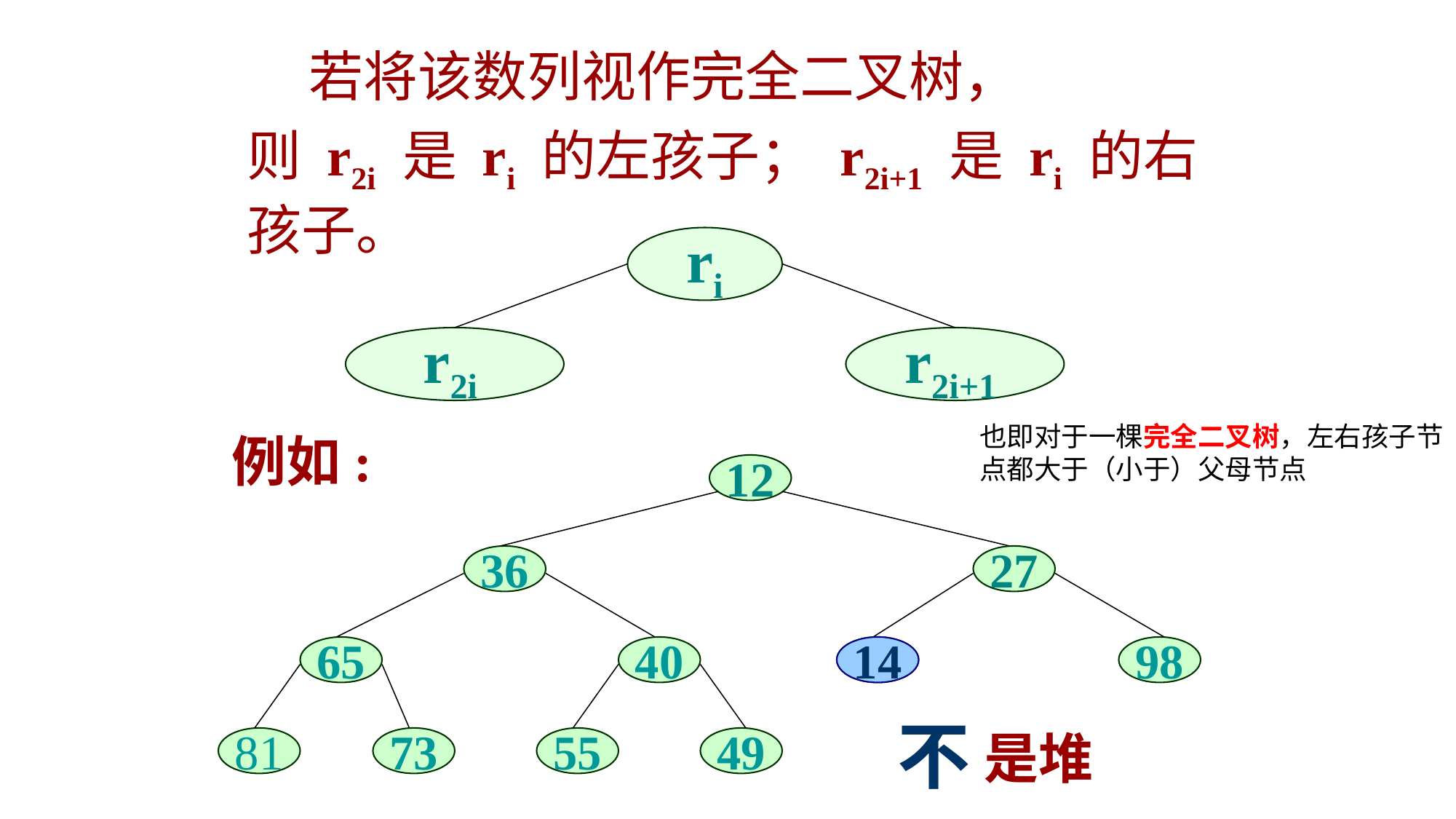

若将该数列视作完全二叉树，
则 r2i 是 ri 的左孩子； r2i+1 是 ri 的右孩子。
ri

r2i
r2i+1
也即对于一棵完全二叉树，左右孩子节点都大于（小于）父母节点
例如:
12

36
27

65
40
34
14
98

不
是堆
81
73
55
49